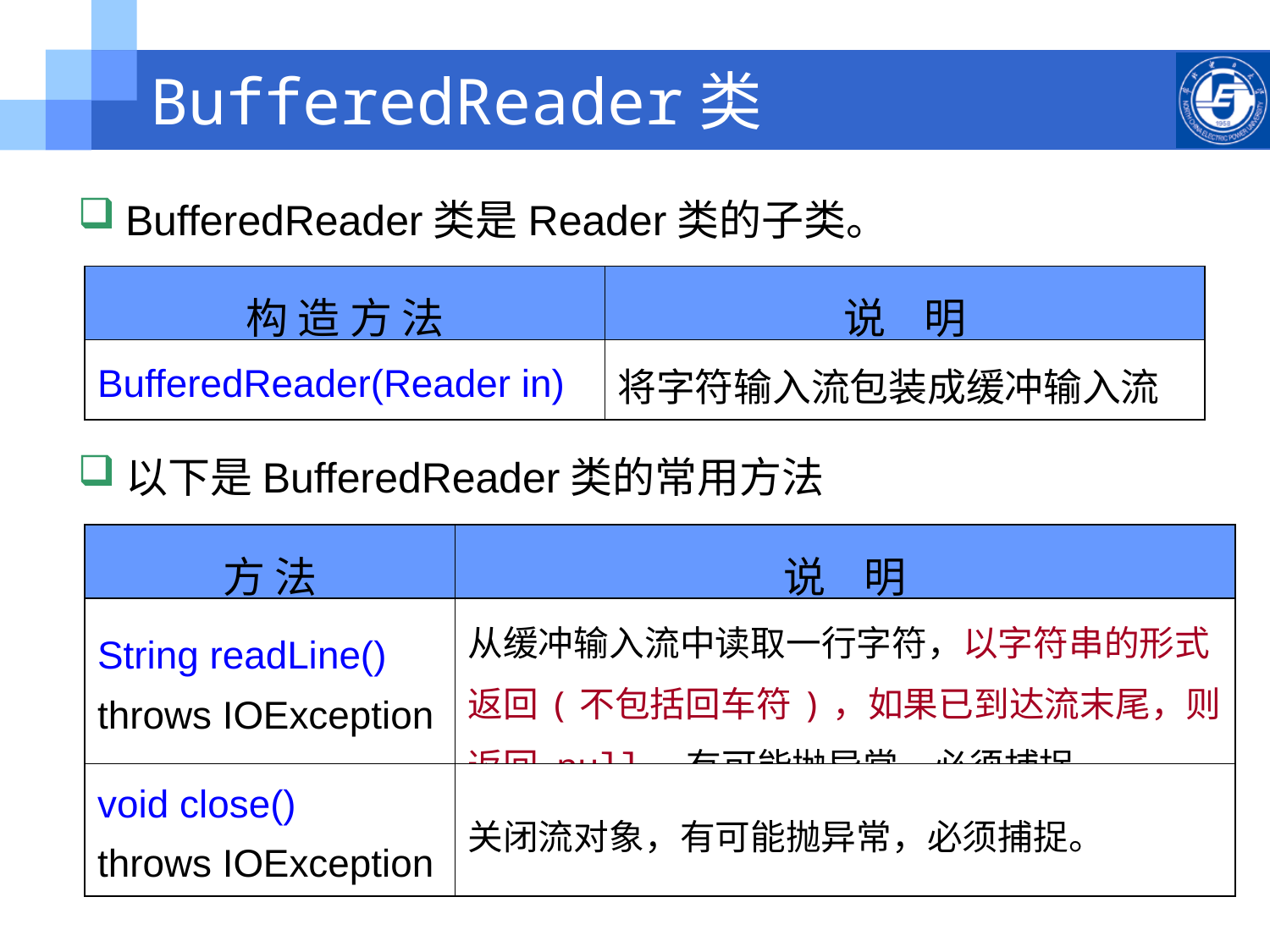

BufferedReader类
BufferedReader类是Reader类的子类。

以下是BufferedReader类的常用方法
| 构 造 方 法 | 说 明 |
| --- | --- |
| BufferedReader(Reader in) | 将字符输入流包装成缓冲输入流 |
| 方 法 | 说 明 |
| --- | --- |
| String readLine() throws IOException | 从缓冲输入流中读取一行字符，以字符串的形式返回(不包括回车符)，如果已到达流末尾，则返回 null。有可能抛异常，必须捕捉。 |
| void close() throws IOException | 关闭流对象，有可能抛异常，必须捕捉。 |